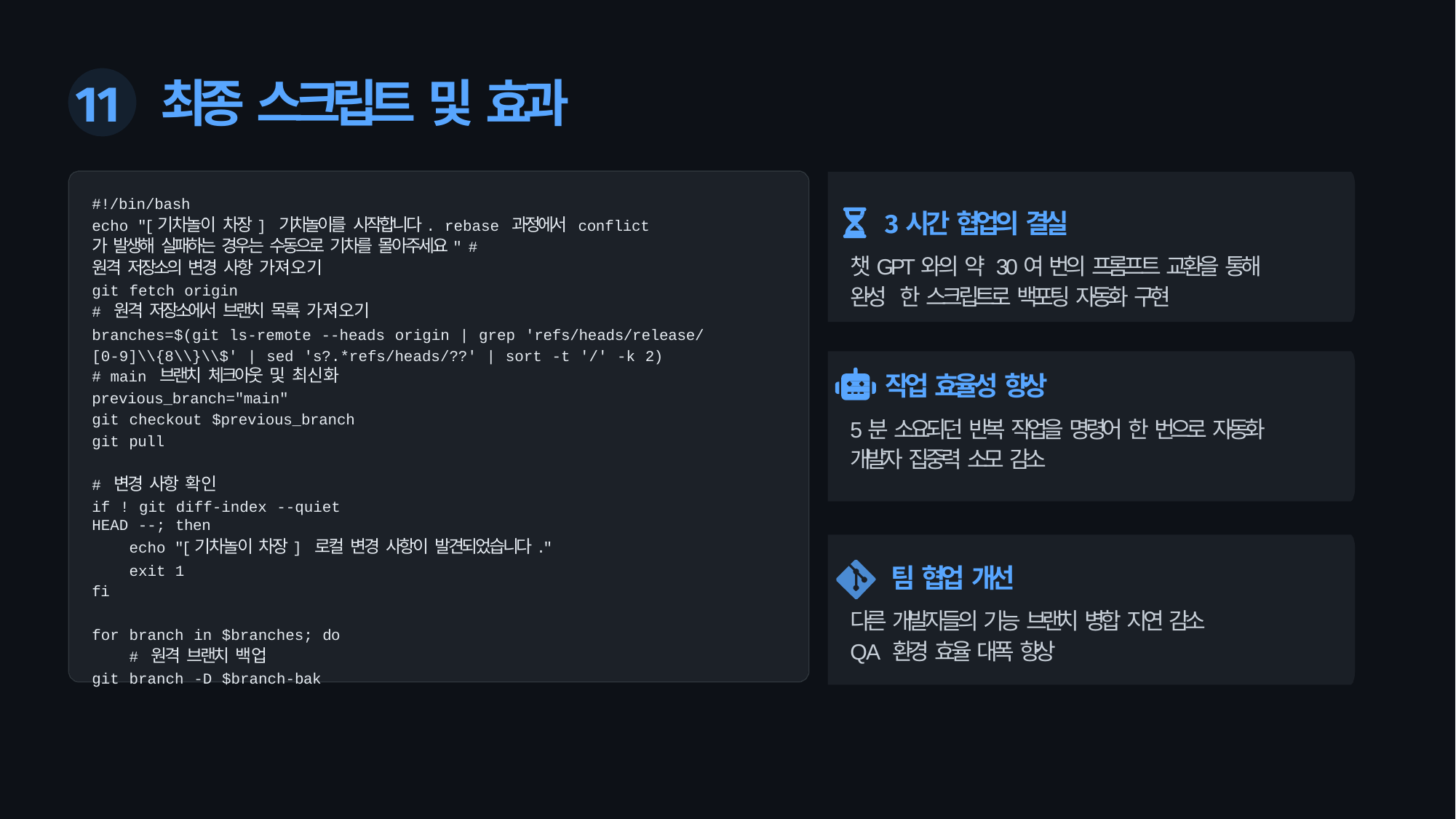

# 11	최종 스크립트 및 효과

3시간 협업의 결실
챗GPT와의 약 30여 번의 프롬프트 교환을 통해 완성 한 스크립트로 백포팅 자동화 구현

작업 효율성 향상
5분 소요되던 반복 작업을 명령어 한 번으로 자동화 개발자 집중력 소모 감소

팀 협업 개선
다른 개발자들의 기능 브랜치 병합 지연 감소 QA 환경 효율 대폭 향상
#!/bin/bash
echo "[기차놀이 차장] 기차놀이를 시작합니다. rebase 과정에서 conflict
가 발생해 실패하는 경우는 수동으로 기차를 몰아주세요" # 원격 저장소의 변경 사항 가져오기
git fetch origin
# 원격 저장소에서 브랜치 목록 가져오기
branches=$(git ls-remote --heads origin | grep 'refs/heads/release/ [0-9]\\{8\\}\\$' | sed 's?.*refs/heads/??' | sort -t '/' -k 2)
# main 브랜치 체크아웃 및 최신화
previous_branch="main"
git checkout $previous_branch git pull

# 변경 사항 확인
if ! git diff-index --quiet HEAD --; then
echo "[기차놀이 차장] 로컬 변경 사항이 발견되었습니다." exit 1
fi

for branch in $branches; do # 원격 브랜치 백업
git branch -D $branch-bak